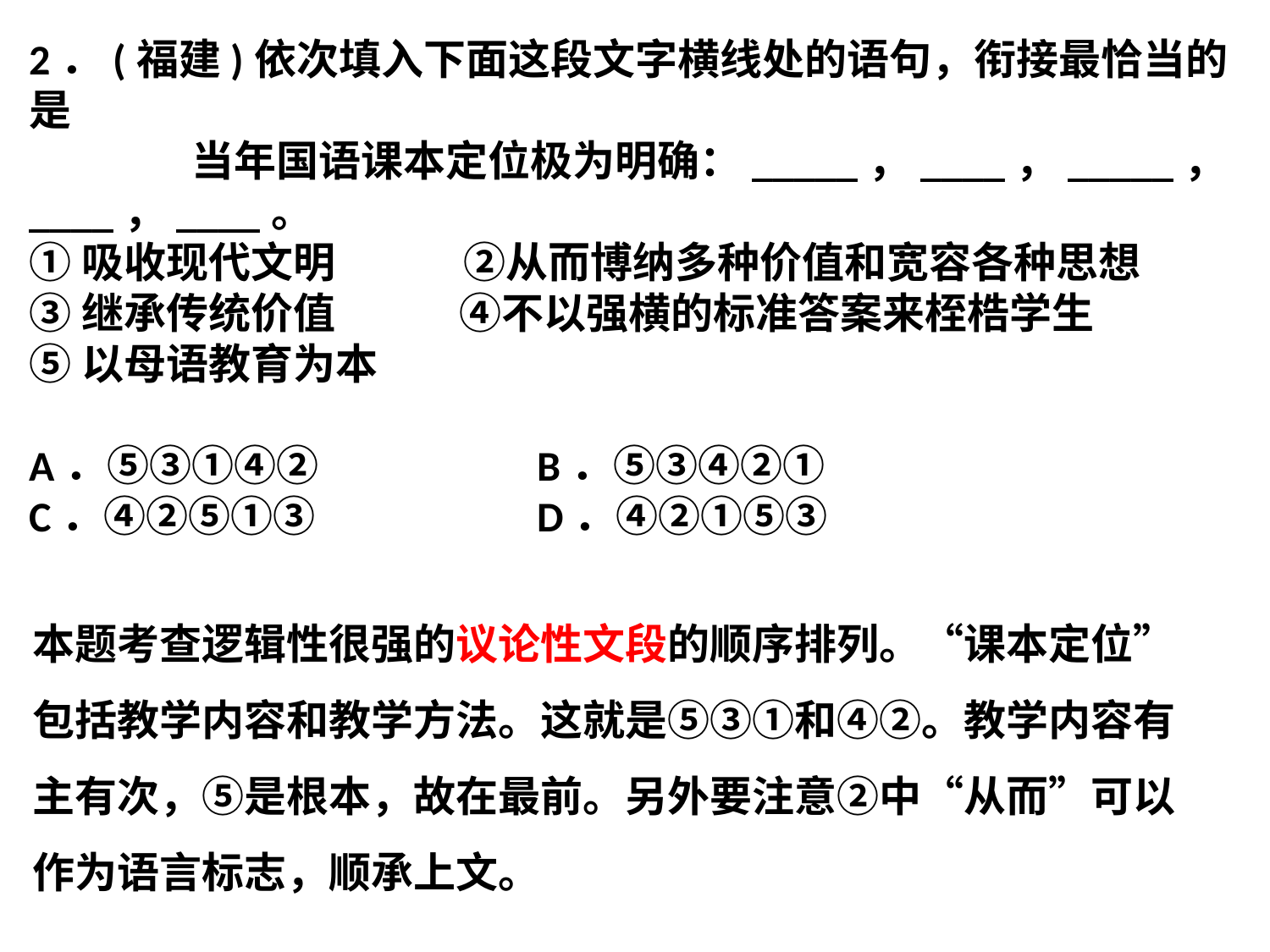

2．(福建)依次填入下面这段文字横线处的语句，衔接最恰当的是
                当年国语课本定位极为明确：_____，____，_____，____，____。
①吸收现代文明　         ②从而博纳多种价值和宽容各种思想
③继承传统价值             ④不以强横的标准答案来桎梏学生
⑤以母语教育为本

A．⑤③①④②  		B．⑤③④②①
C．④②⑤①③            	D．④②①⑤③
本题考查逻辑性很强的议论性文段的顺序排列。“课本定位”包括教学内容和教学方法。这就是⑤③①和④②。教学内容有主有次，⑤是根本，故在最前。另外要注意②中“从而”可以作为语言标志，顺承上文。